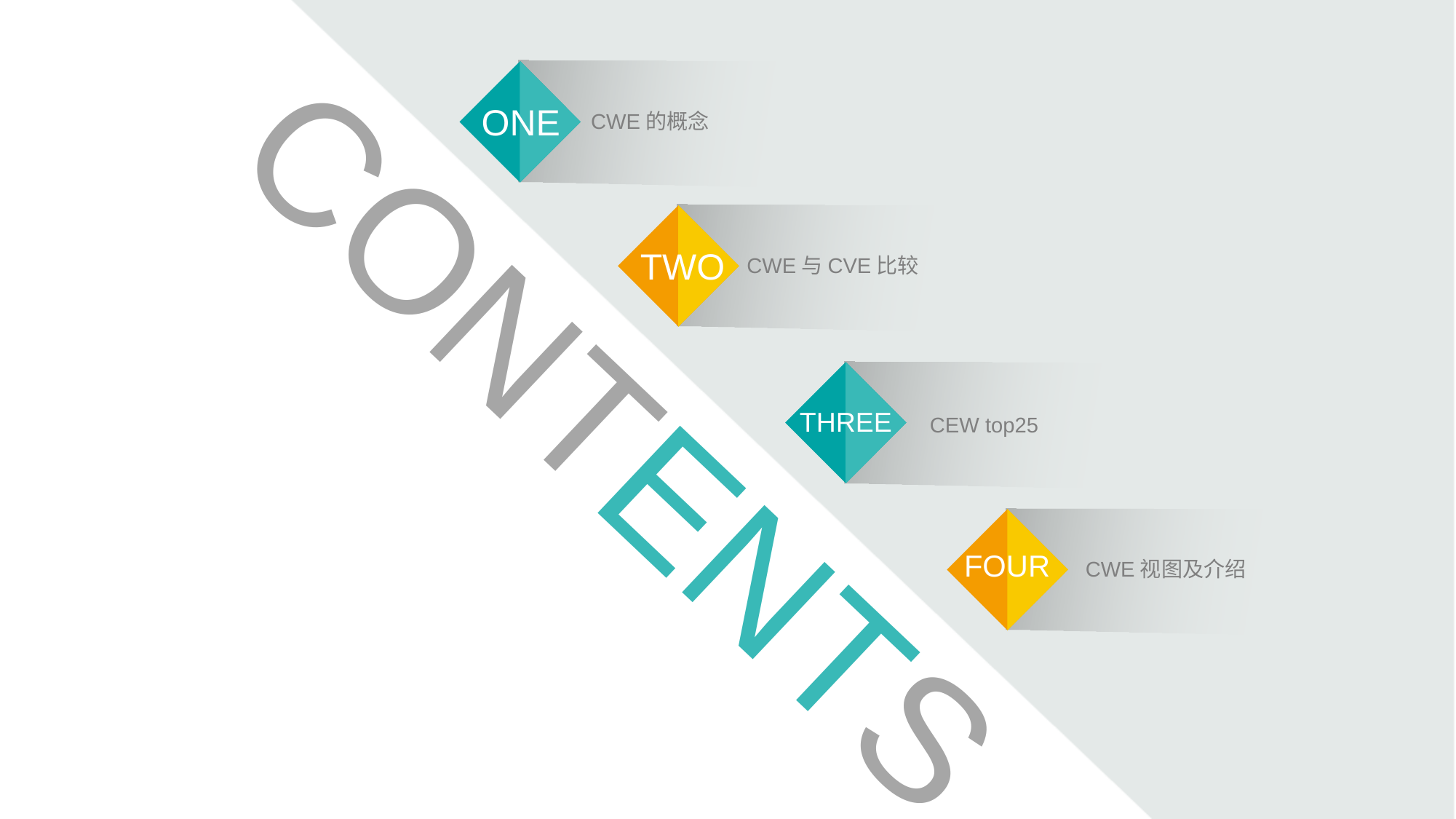

ONE
CWE的概念

TWO
CWE与CVE比较

THREE
CEW top25
CONTENTS

FOUR
CWE视图及介绍